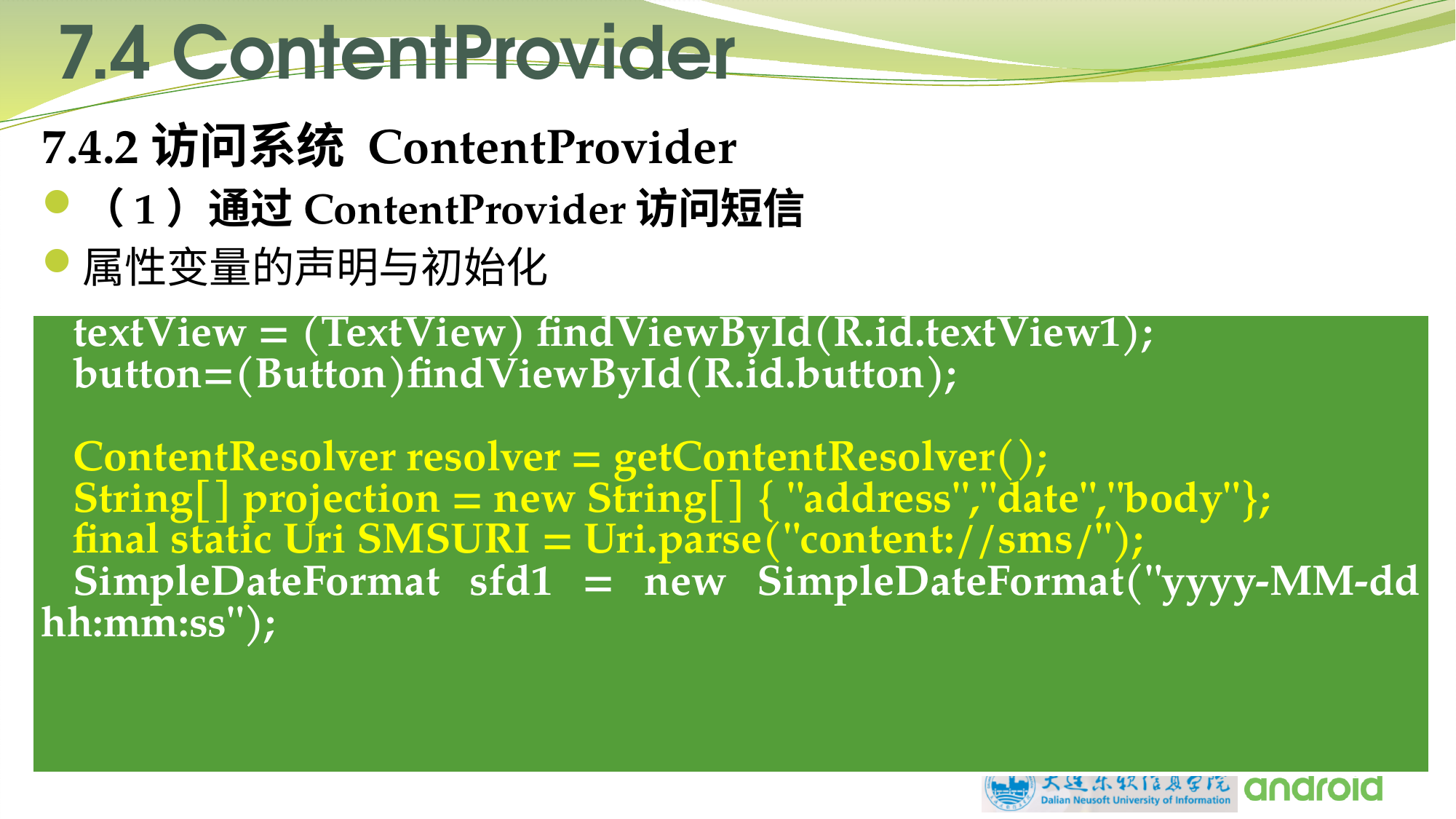

# 7.4 ContentProvider
7.4.2访问系统 ContentProvider
（1）通过ContentProvider访问短信
属性变量的声明与初始化

| textView = (TextView) findViewById(R.id.textView1); button=(Button)findViewById(R.id.button);   ContentResolver resolver = getContentResolver(); String[] projection = new String[] { "address","date","body"}; final static Uri SMSURI = Uri.parse("content://sms/"); SimpleDateFormat sfd1 = new SimpleDateFormat("yyyy-MM-dd hh:mm:ss"); |
| --- |